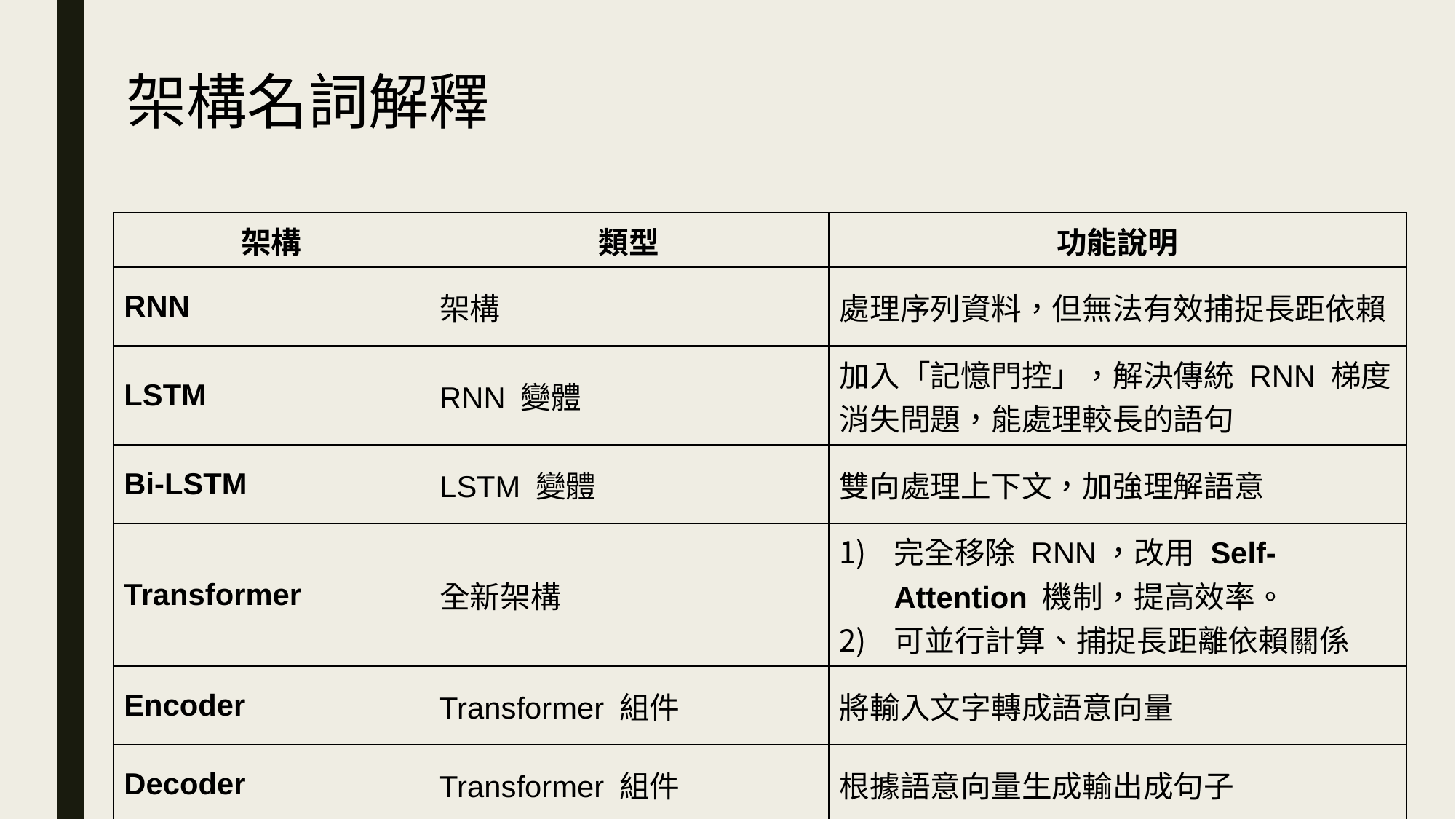

架構名詞解釋

| 架構 | 類型 | 功能說明 |
| --- | --- | --- |
| RNN | 架構 | 處理序列資料，但無法有效捕捉長距依賴 |
| LSTM | RNN 變體 | 加入「記憶門控」，解決傳統 RNN 梯度消失問題，能處理較長的語句 |
| Bi-LSTM | LSTM 變體 | 雙向處理上下文，加強理解語意 |
| Transformer | 全新架構 | 完全移除 RNN，改用 Self-Attention 機制，提高效率。 可並行計算、捕捉長距離依賴關係 |
| Encoder | Transformer 組件 | 將輸入文字轉成語意向量 |
| Decoder | Transformer 組件 | 根據語意向量生成輸出成句子 |